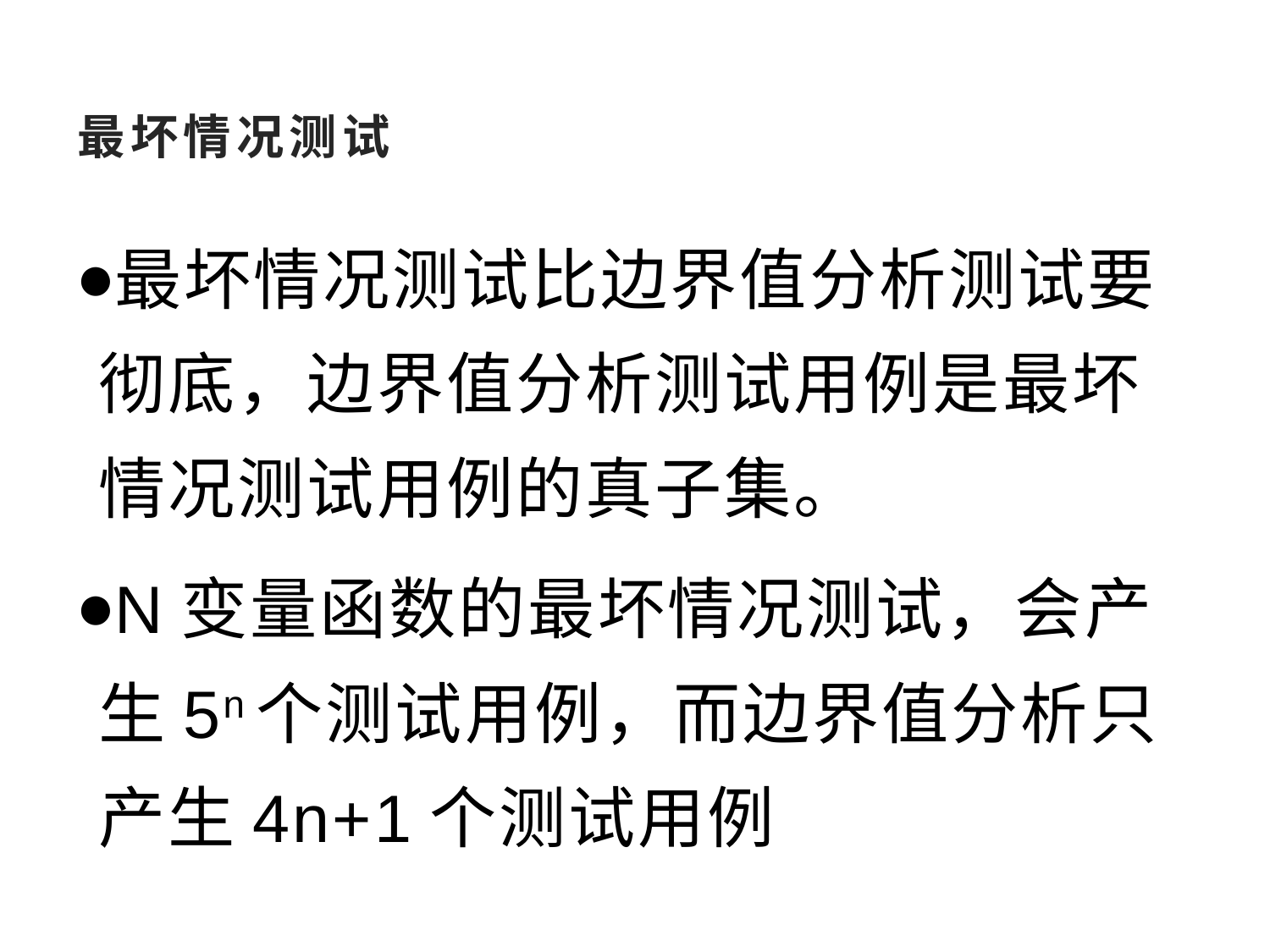

# 最坏情况测试
最坏情况测试比边界值分析测试要彻底，边界值分析测试用例是最坏情况测试用例的真子集。
N变量函数的最坏情况测试，会产生5n个测试用例，而边界值分析只产生4n+1个测试用例